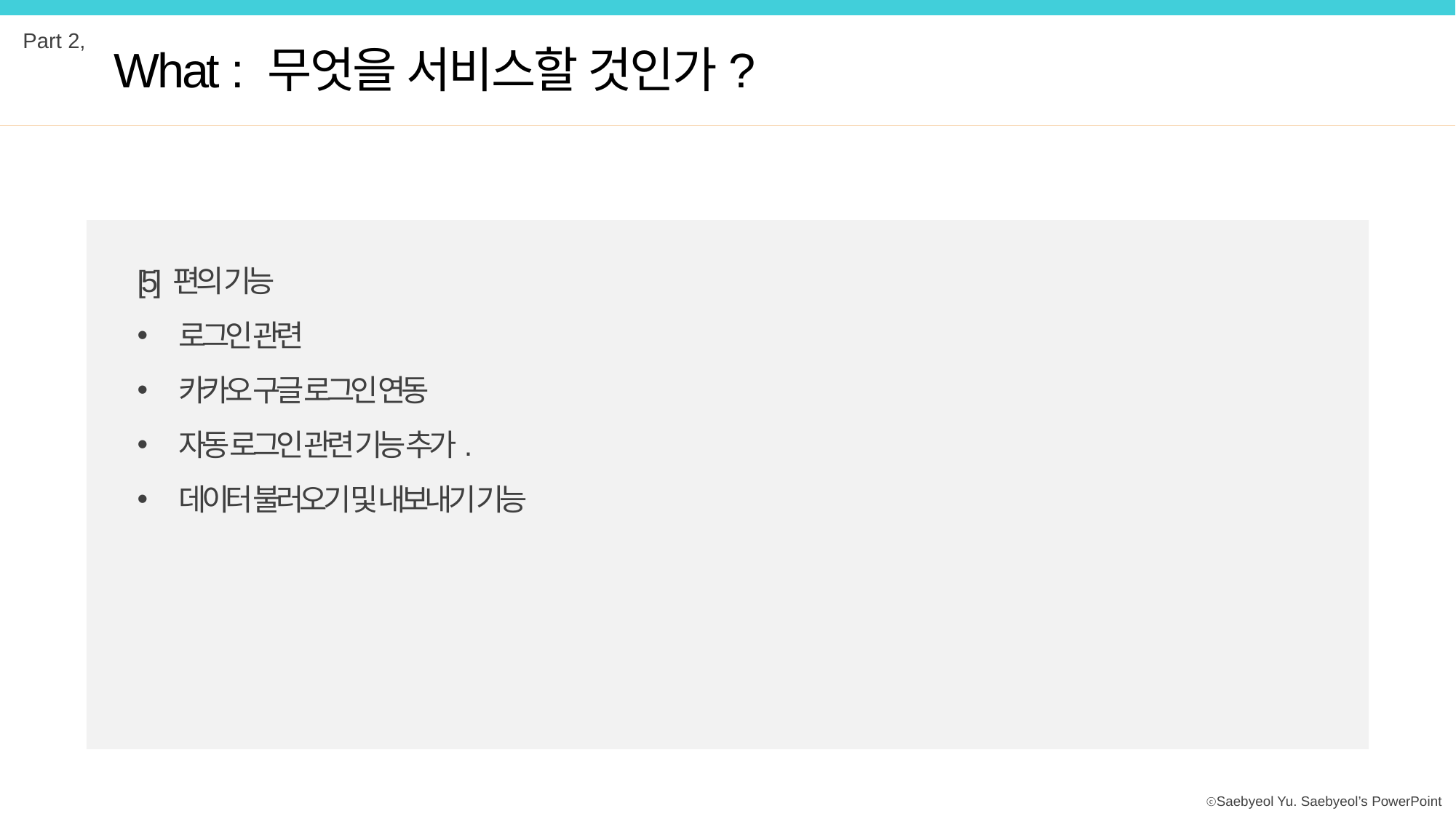

Part 2,
What : 무엇을 서비스할 것인가?

[5] 편의 기능
로그인 관련
카카오 구글 로그인 연동
자동 로그인 관련 기능 추가.
데이터 불러오기 및 내보내기 기능